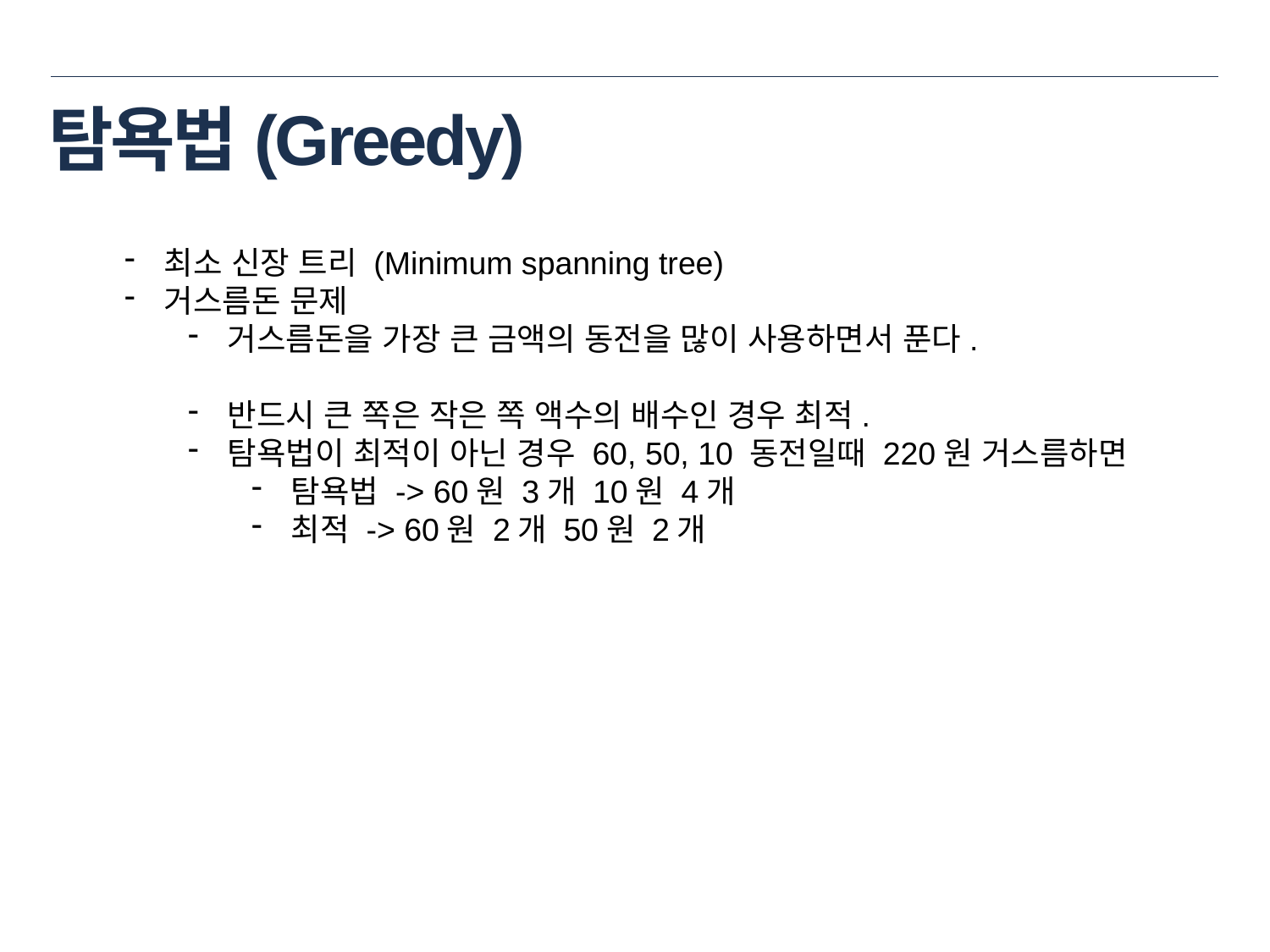

# 탐욕법(Greedy)

최소 신장 트리 (Minimum spanning tree)
거스름돈 문제
거스름돈을 가장 큰 금액의 동전을 많이 사용하면서 푼다.

반드시 큰 쪽은 작은 쪽 액수의 배수인 경우 최적.
탐욕법이 최적이 아닌 경우 60, 50, 10 동전일때 220원 거스름하면
탐욕법 -> 60원 3개 10원 4개
최적 -> 60원 2개 50원 2개